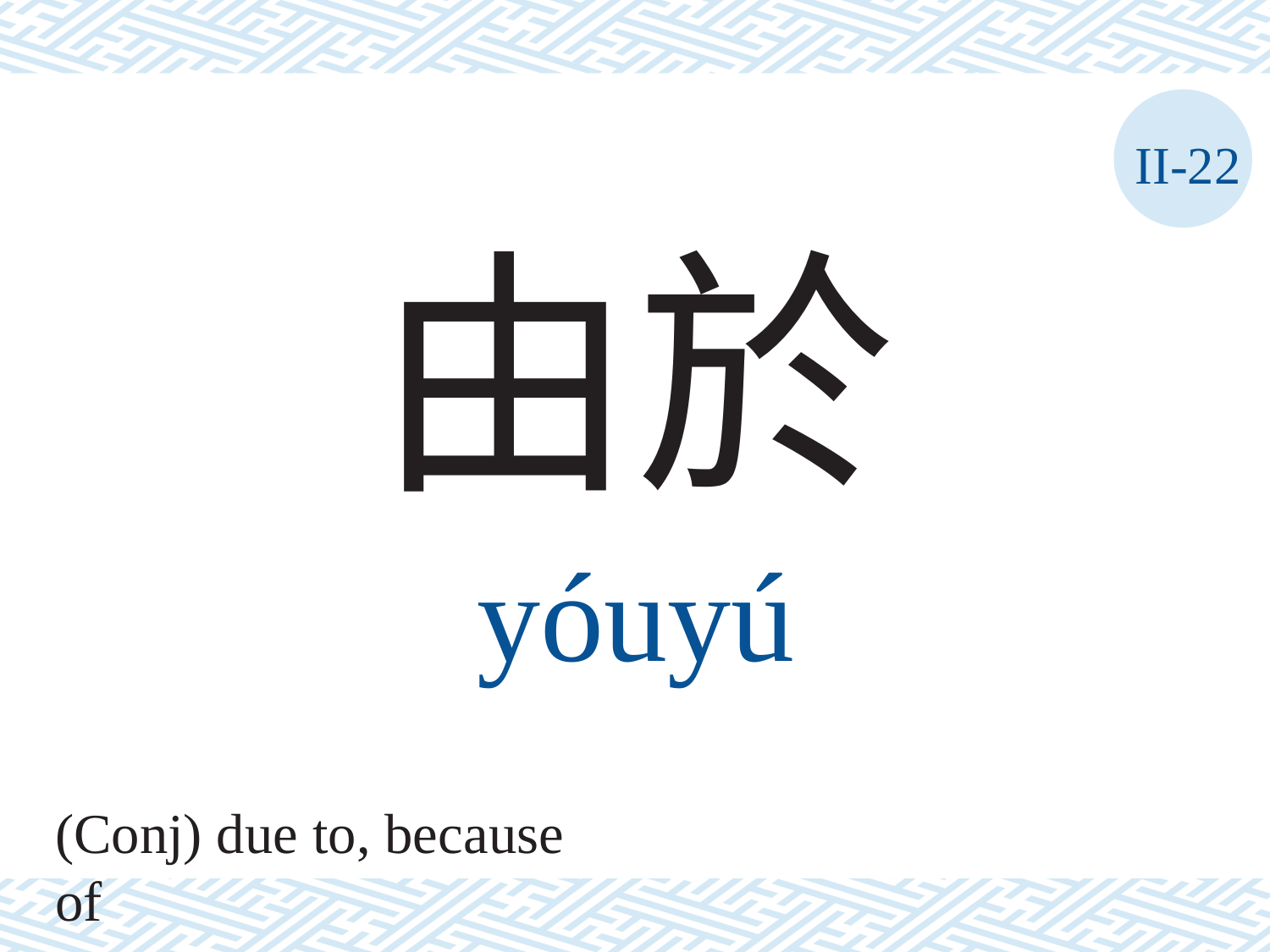

II-22
由於
yóuyú
(Conj) due to, because of